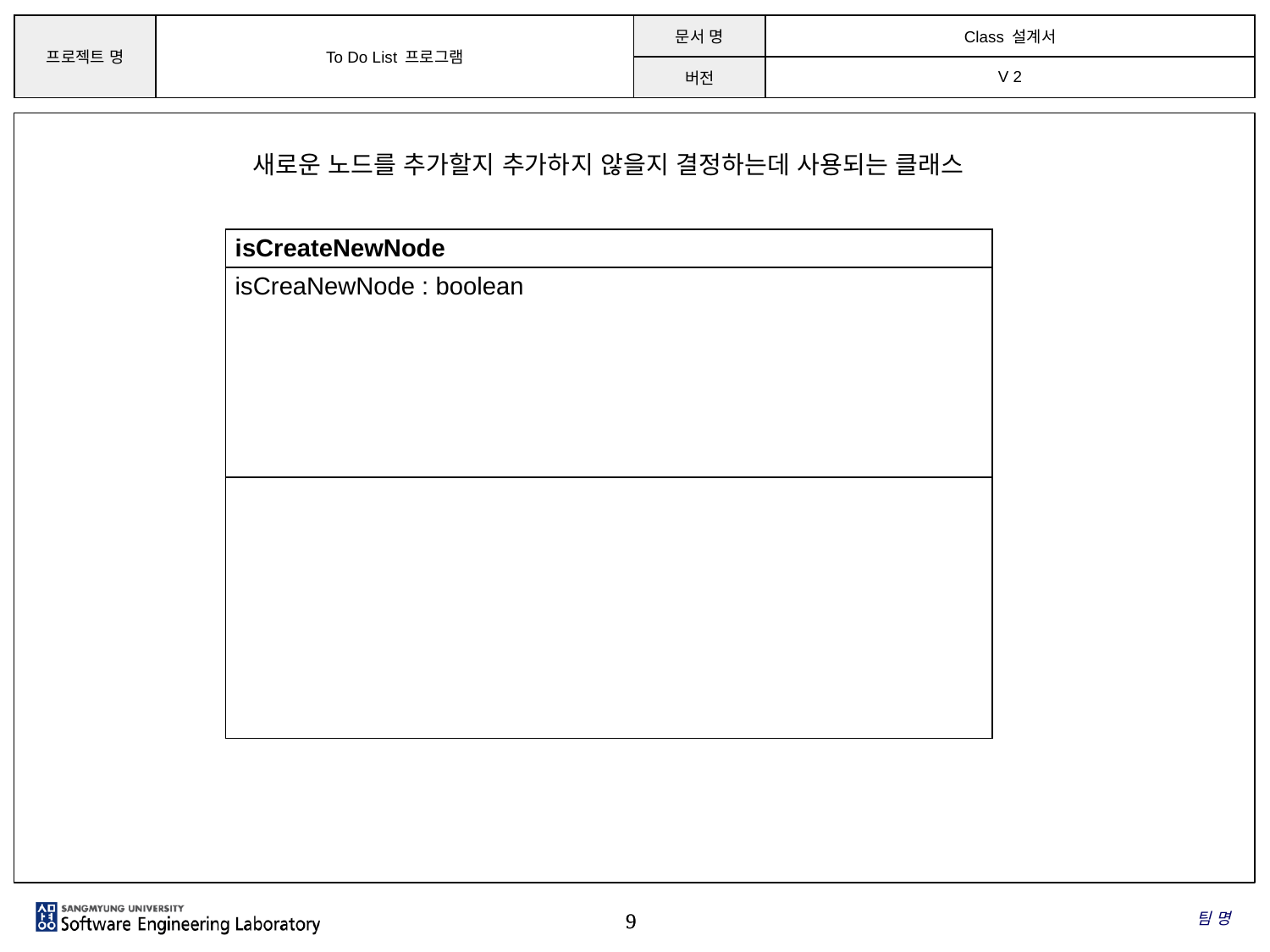

새로운 노드를 추가할지 추가하지 않을지 결정하는데 사용되는 클래스
| isCreateNewNode |
| --- |
| isCreaNewNode : boolean |
|  |
팀 명